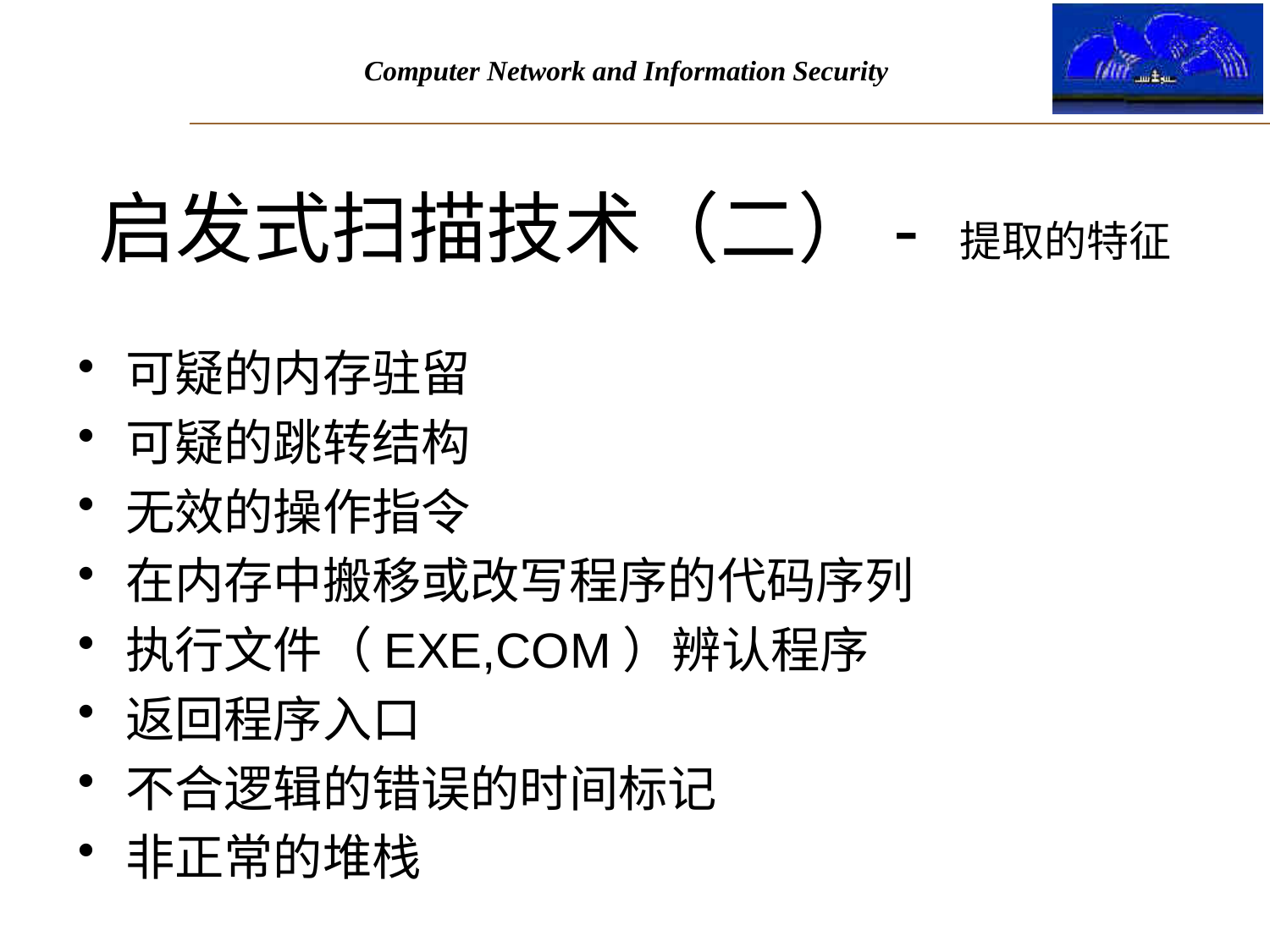

# 启发式扫描技术（二）- 提取的特征
可疑的内存驻留
可疑的跳转结构
无效的操作指令
在内存中搬移或改写程序的代码序列
执行文件（EXE,COM）辨认程序
返回程序入口
不合逻辑的错误的时间标记
非正常的堆栈